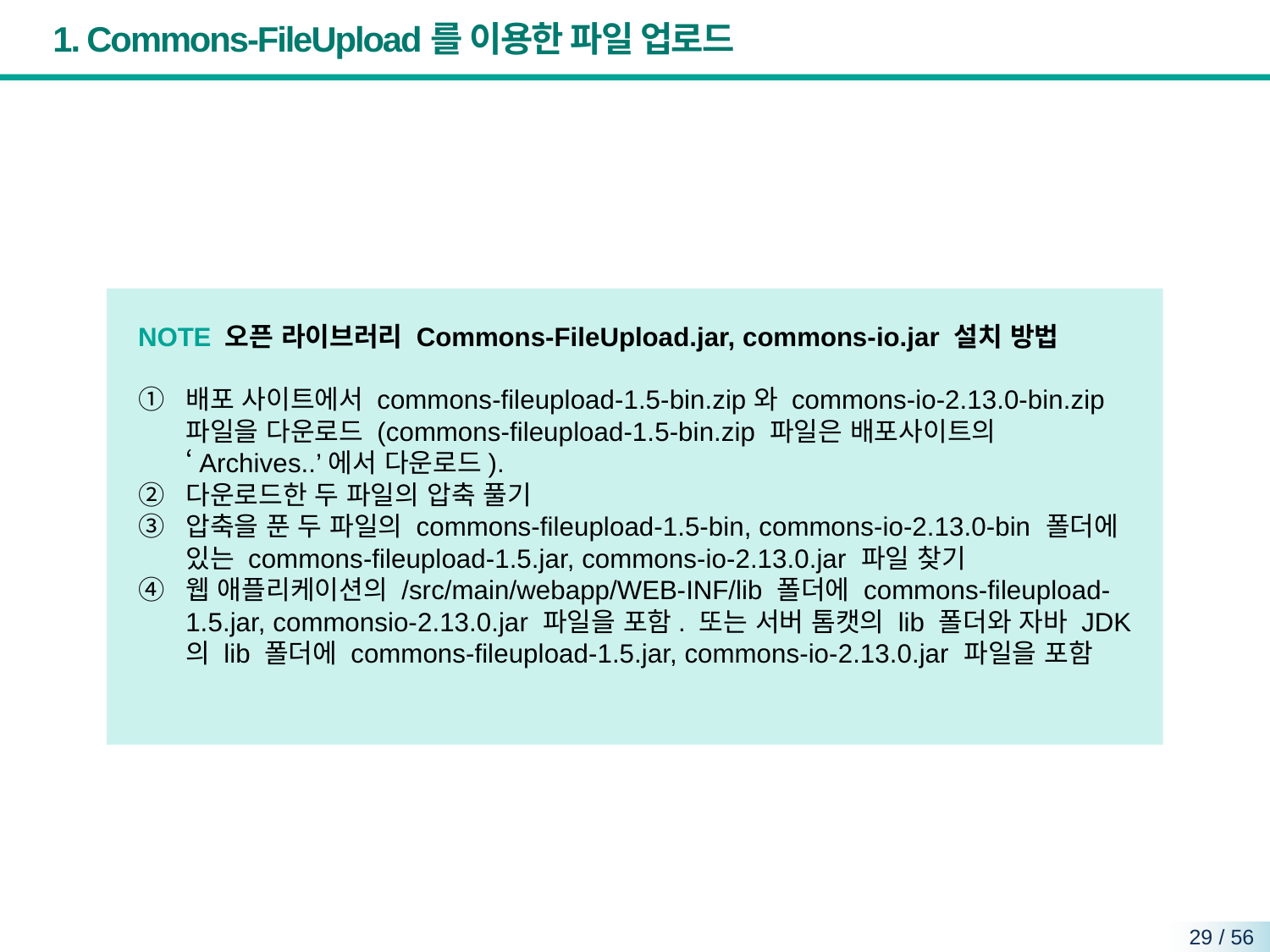

# 1. Commons-FileUpload를 이용한 파일 업로드

NOTE 오픈 라이브러리 Commons-FileUpload.jar, commons-io.jar 설치 방법

배포 사이트에서 commons-fileupload-1.5-bin.zip와 commons-io-2.13.0-bin.zip 파일을 다운로드 (commons-fileupload-1.5-bin.zip 파일은 배포사이트의 ‘Archives..’에서 다운로드).
다운로드한 두 파일의 압축 풀기
압축을 푼 두 파일의 commons-fileupload-1.5-bin, commons-io-2.13.0-bin 폴더에 있는 commons-fileupload-1.5.jar, commons-io-2.13.0.jar 파일 찾기
웹 애플리케이션의 /src/main/webapp/WEB-INF/lib 폴더에 commons-fileupload-1.5.jar, commonsio-2.13.0.jar 파일을 포함. 또는 서버 톰캣의 lib 폴더와 자바 JDK의 lib 폴더에 commons-fileupload-1.5.jar, commons-io-2.13.0.jar 파일을 포함